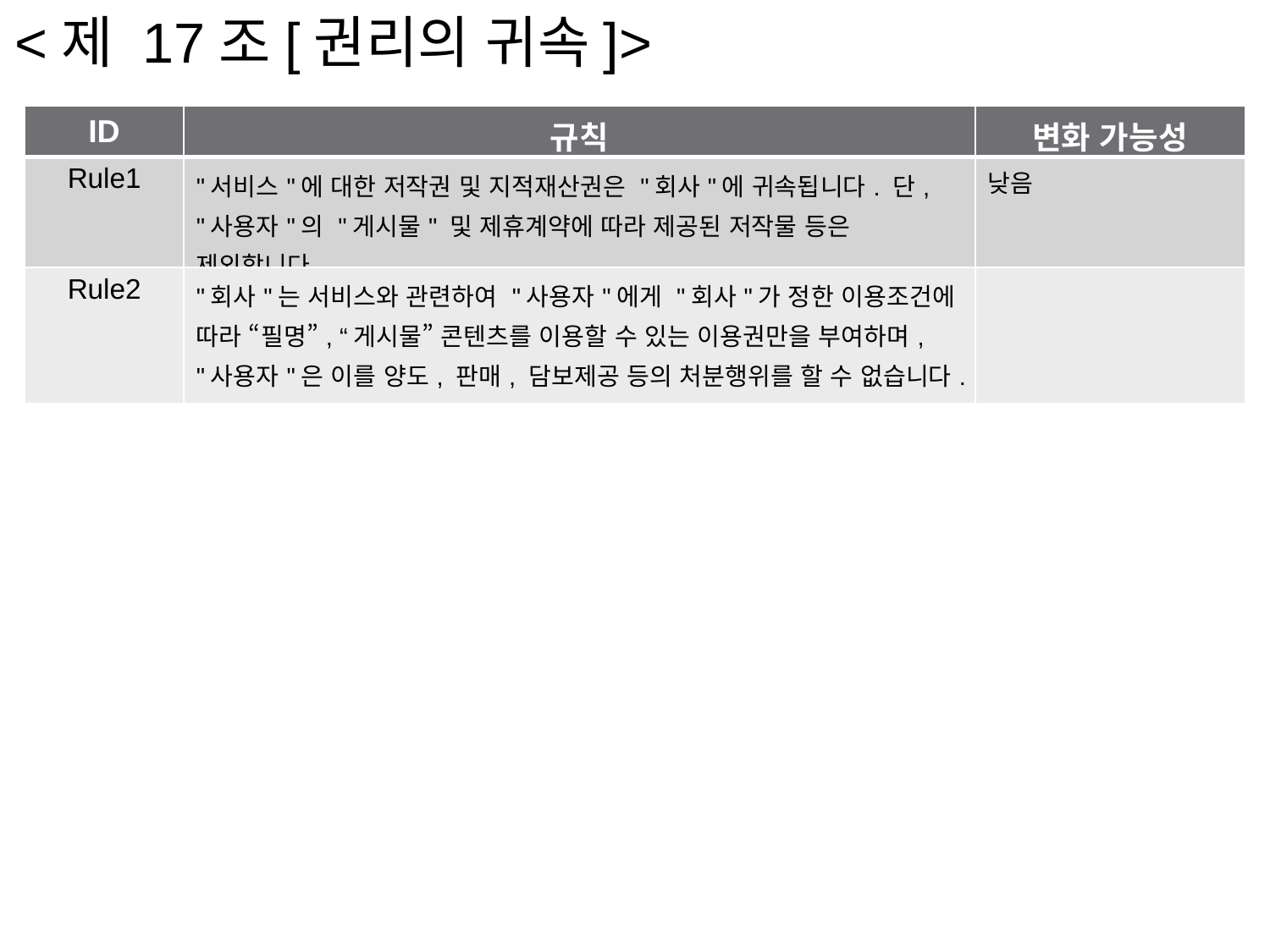

<제 17조[권리의 귀속]>
| ID | 규칙 | 변화 가능성 |
| --- | --- | --- |
| Rule1 | "서비스"에 대한 저작권 및 지적재산권은 "회사"에 귀속됩니다. 단, "사용자"의 "게시물" 및 제휴계약에 따라 제공된 저작물 등은 제외합니다. | 낮음 |
| Rule2 | "회사"는 서비스와 관련하여 "사용자"에게 "회사"가 정한 이용조건에 따라 “필명”, “게시물” 콘텐츠를 이용할 수 있는 이용권만을 부여하며, "사용자"은 이를 양도, 판매, 담보제공 등의 처분행위를 할 수 없습니다. |  |